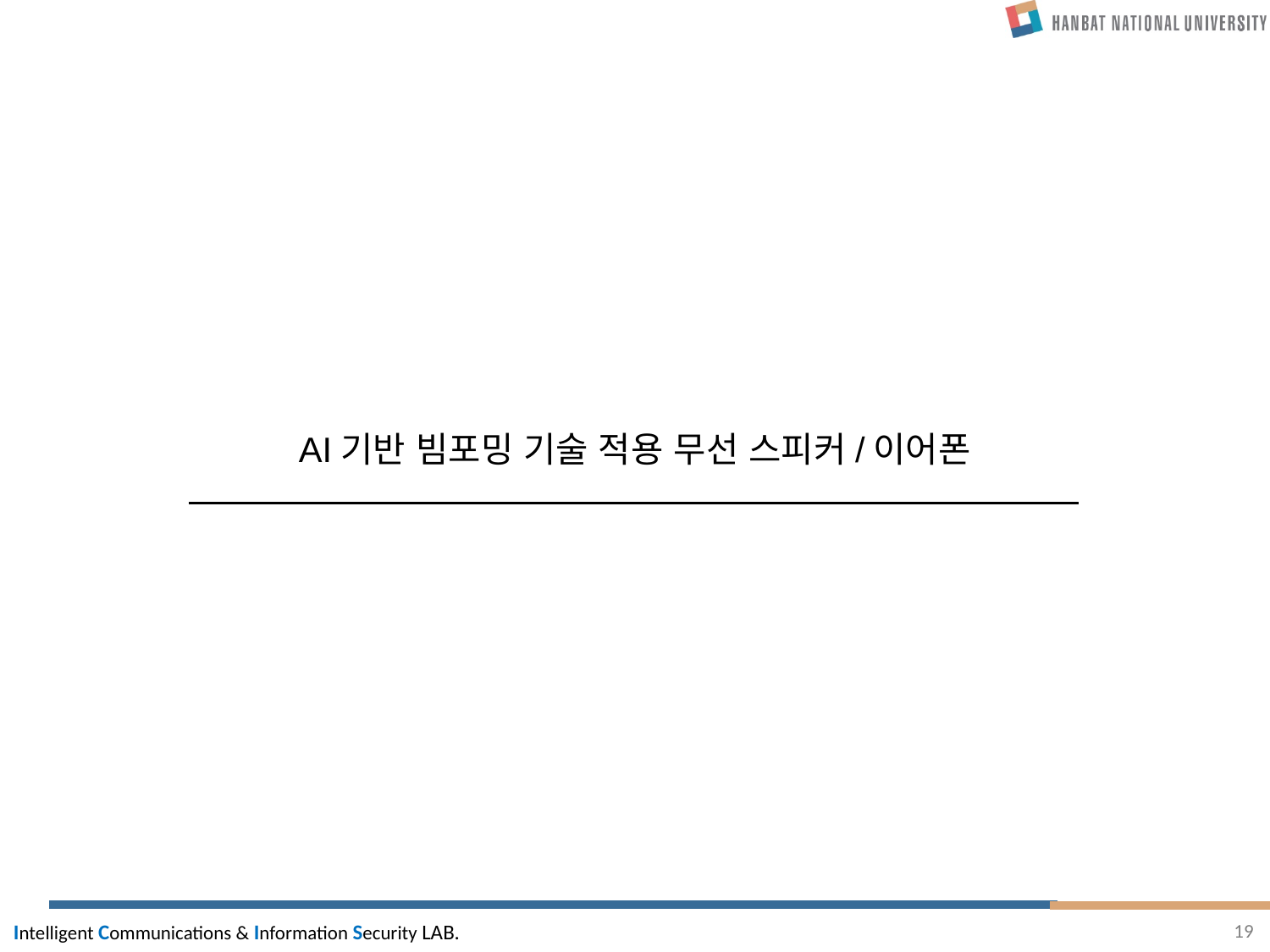

AI기반 빔포밍 기술 적용 무선 스피커/이어폰
19